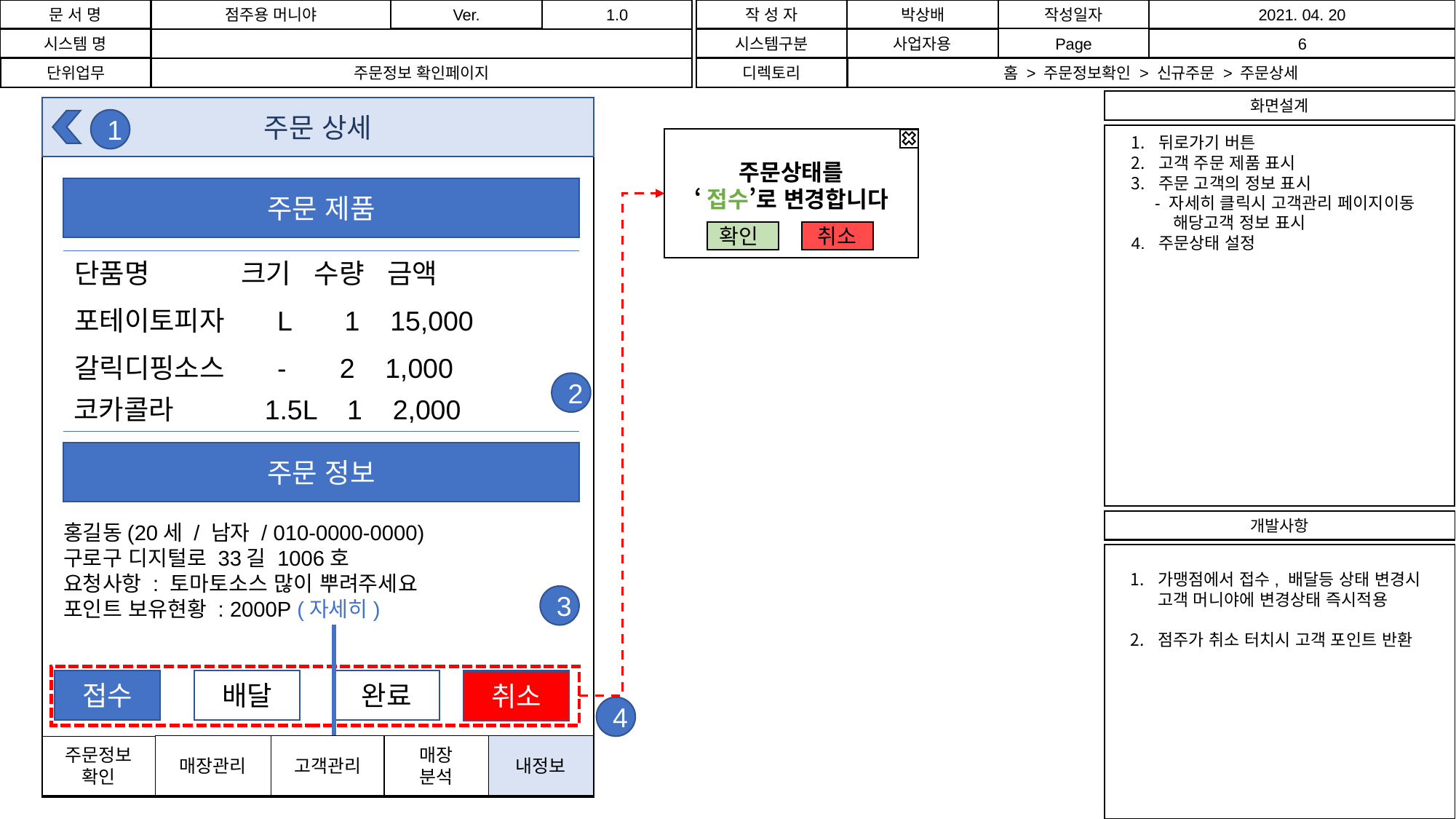

문 서 명
1.0
2021. 04. 20
Ver.
작성일자
박상배
작 성 자
점주용 머니야
6
시스템구분
사업자용
Page
시스템 명

단위업무
주문정보 확인페이지
디렉토리
홈 > 주문정보확인 > 신규주문 > 주문상세
화면설계
주문 상세

1

뒤로가기 버튼
고객 주문 제품 표시
주문 고객의 정보 표시
     - 자세히 클릭시 고객관리 페이지이동
        해당고객 정보 표시
4.  주문상태 설정

주문상태를
‘접수’로 변경합니다

주문 제품
취소
확인

단품명            크기   수량   금액
포테이토피자      L       1    15,000
갈릭디핑소스      -       2    1,000
2
코카콜라           1.5L    1    2,000
주문 정보
개발사항
홍길동(20세 / 남자 / 010-0000-0000)
구로구 디지털로 33길 1006호
요청사항 : 토마토소스 많이 뿌려주세요
포인트 보유현황 : 2000P (자세히)

가맹점에서 접수, 배달등 상태 변경시 고객 머니야에 변경상태 즉시적용

점주가 취소 터치시 고객 포인트 반환
3

접수
배달
완료
취소
4
매장관리
매장
분석
고객관리
내정보
주문정보
확인